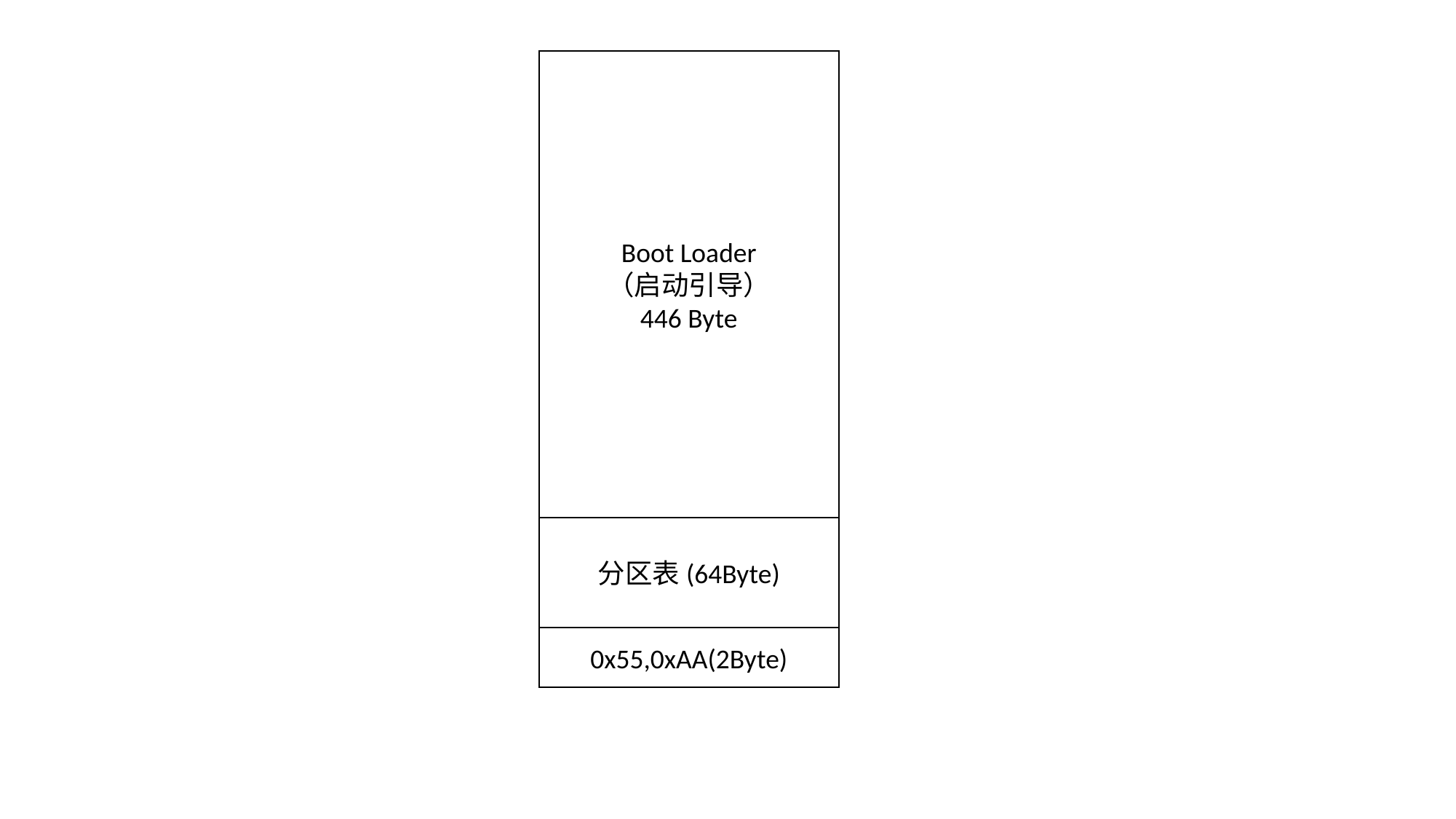

Boot Loader
（启动引导）
446 Byte
分区表(64Byte)
0x55,0xAA(2Byte)